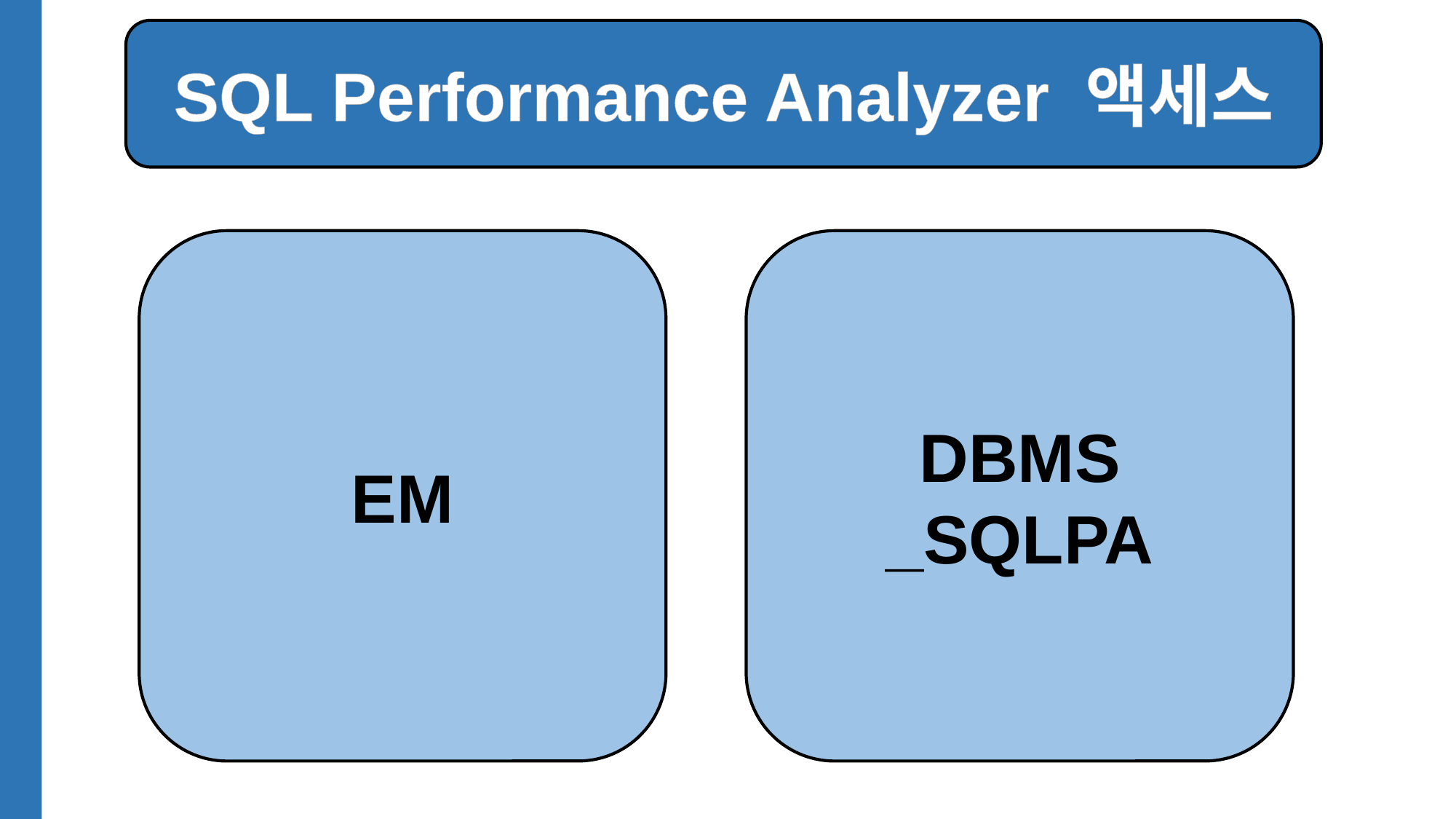

SQL Performance Analyzer 액세스
EM
DBMS _SQLPA